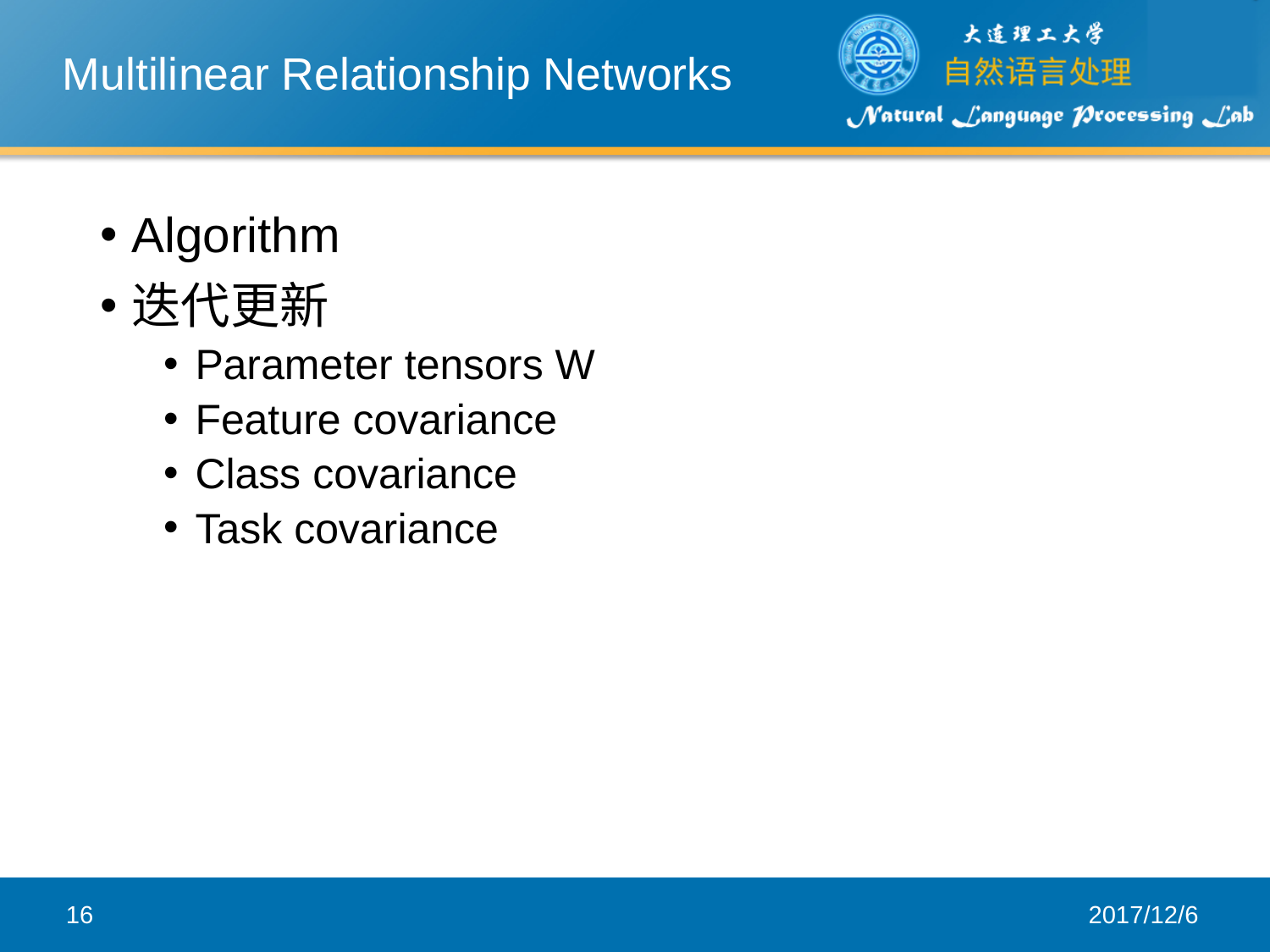

# Multilinear Relationship Networks
Algorithm
迭代更新
Parameter tensors W
Feature covariance
Class covariance
Task covariance

16
2017/12/6